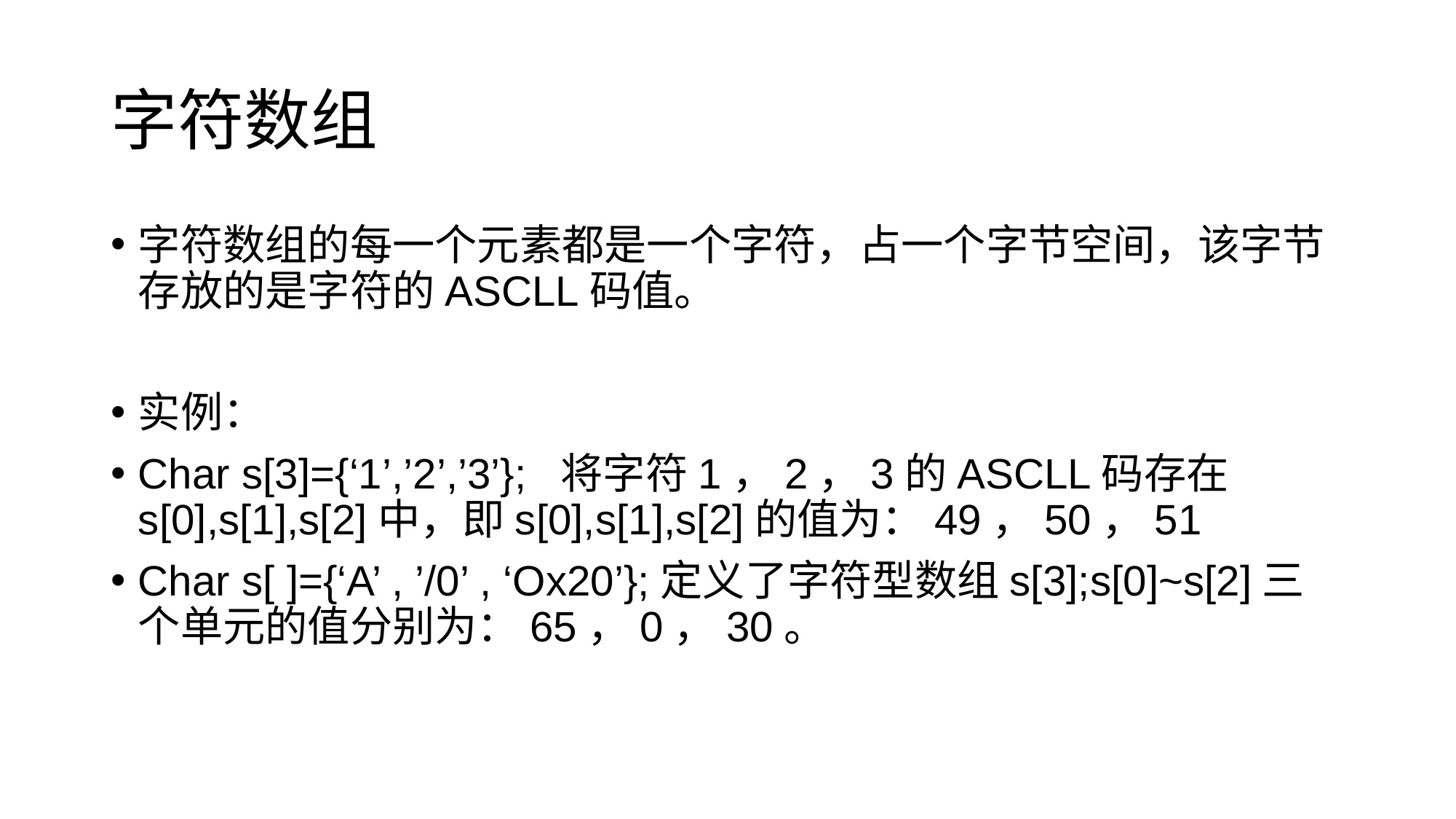

# 字符数组
字符数组的每一个元素都是一个字符，占一个字节空间，该字节存放的是字符的ASCLL码值。

实例：
Char s[3]={‘1’,’2’,’3’};  将字符1，2，3的ASCLL码存在s[0],s[1],s[2]中，即s[0],s[1],s[2]的值为：49，50，51
Char s[ ]={‘A’ , ’/0’ , ‘Ox20’};定义了字符型数组s[3];s[0]~s[2]三个单元的值分别为：65，0，30。